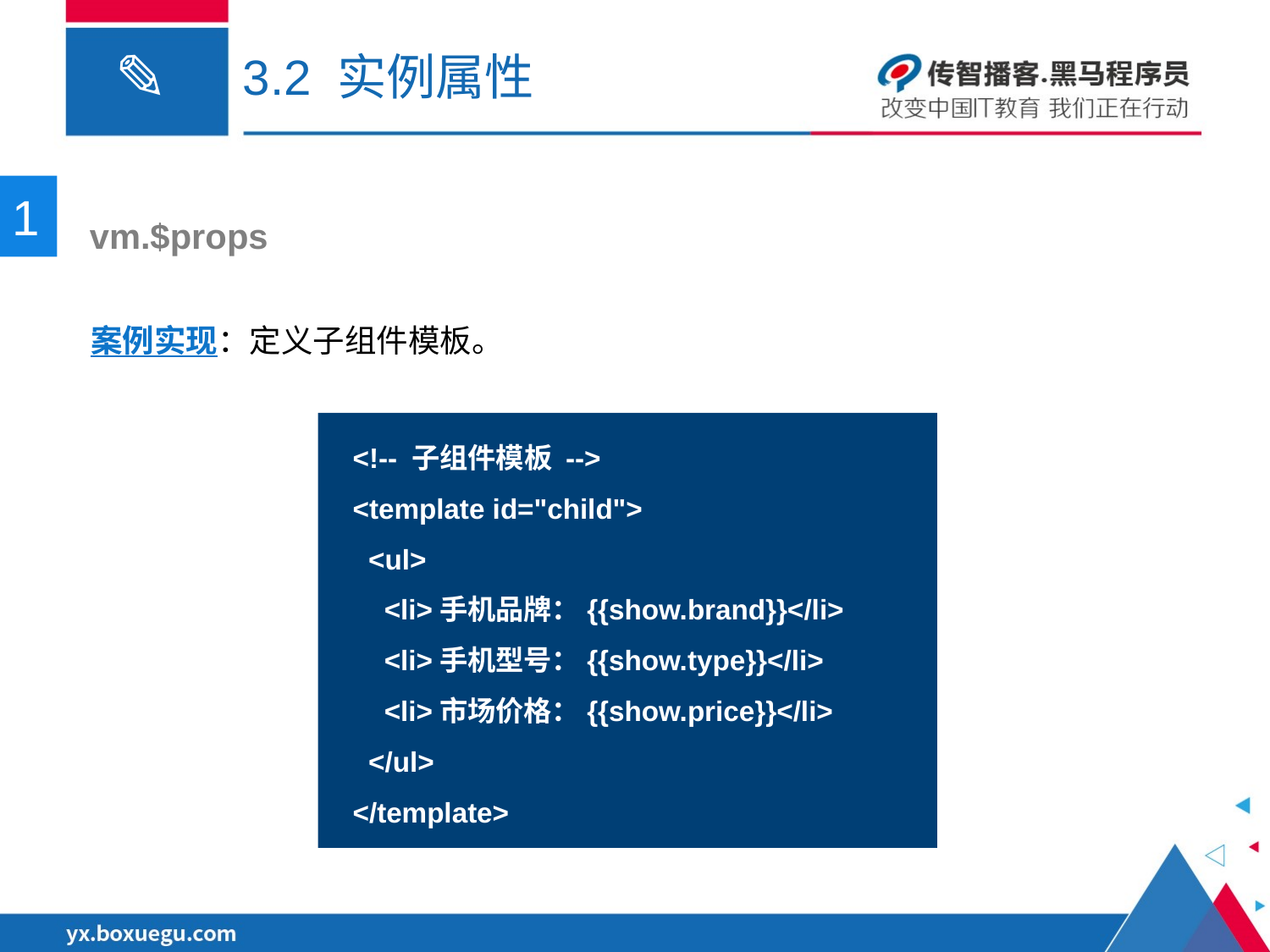

# 3.2 实例属性

1
  vm.$props
案例实现：定义子组件模板。

<!-- 子组件模板 -->
<template id="child">
  <ul>
    <li>手机品牌：{{show.brand}}</li>
    <li>手机型号：{{show.type}}</li>
    <li>市场价格：{{show.price}}</li>
  </ul>
</template>